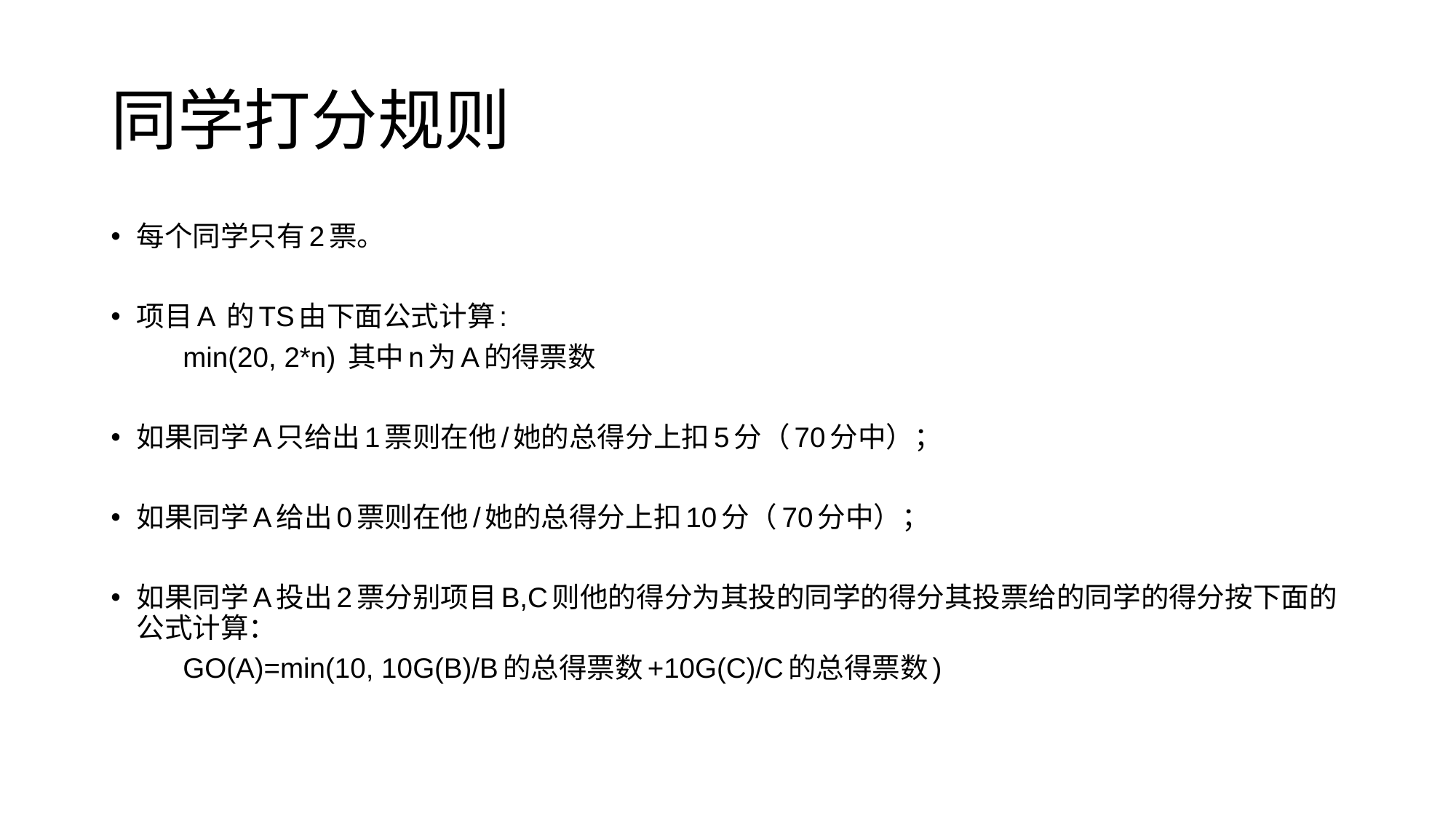

# 同学打分规则
每个同学只有2票。

项目A 的TS由下面公式计算:
		min(20, 2*n) 其中n为A的得票数

如果同学A只给出1票则在他/她的总得分上扣5分（70分中）；

如果同学A给出0票则在他/她的总得分上扣10分（70分中）；

如果同学A投出2票分别项目B,C则他的得分为其投的同学的得分其投票给的同学的得分按下面的公式计算：
		GO(A)=min(10, 10G(B)/B的总得票数+10G(C)/C的总得票数)